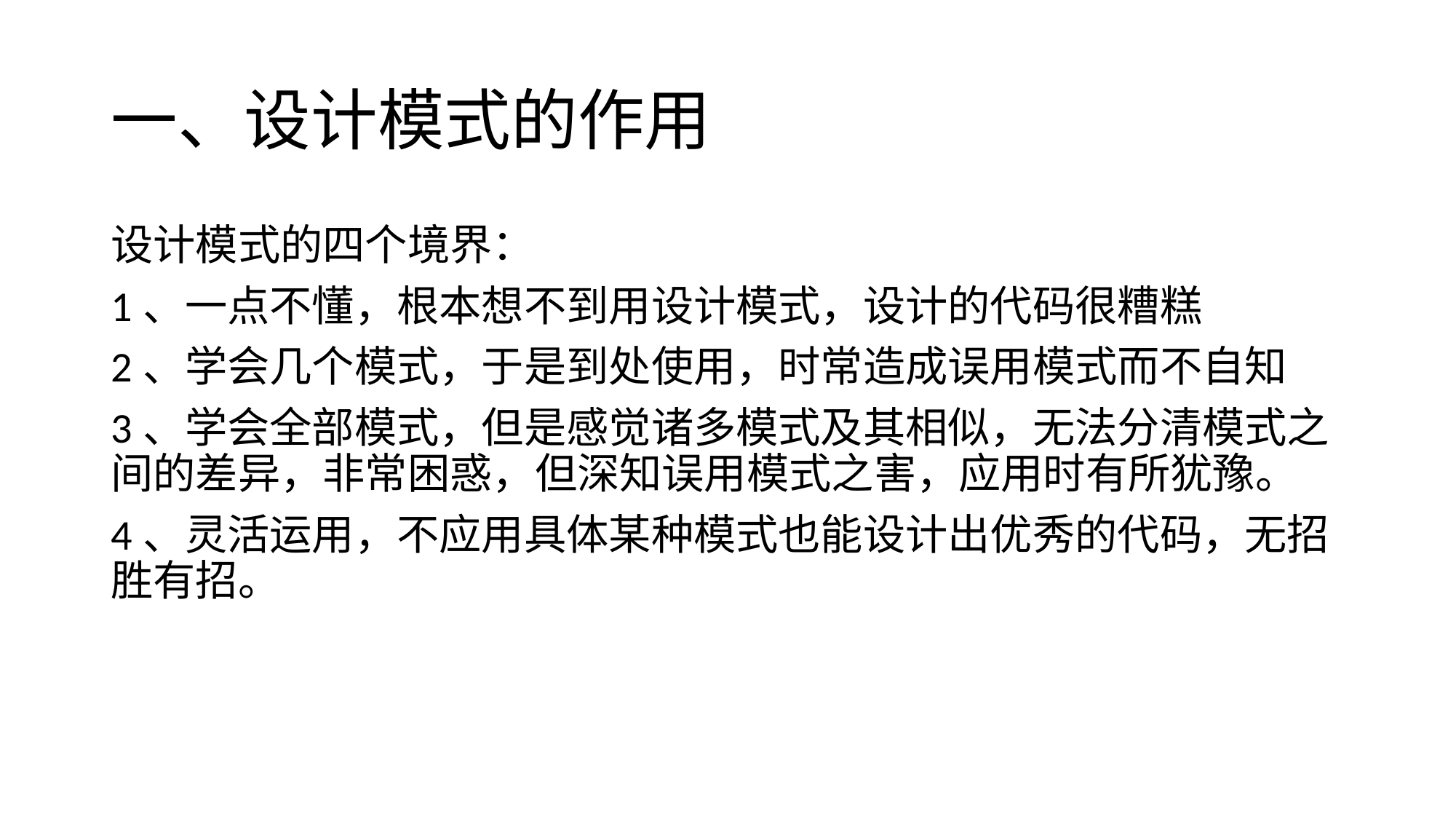

# 一、设计模式的作用
设计模式的四个境界：
1、一点不懂，根本想不到用设计模式，设计的代码很糟糕
2、学会几个模式，于是到处使用，时常造成误用模式而不自知
3、学会全部模式，但是感觉诸多模式及其相似，无法分清模式之间的差异，非常困惑，但深知误用模式之害，应用时有所犹豫。
4、灵活运用，不应用具体某种模式也能设计出优秀的代码，无招胜有招。